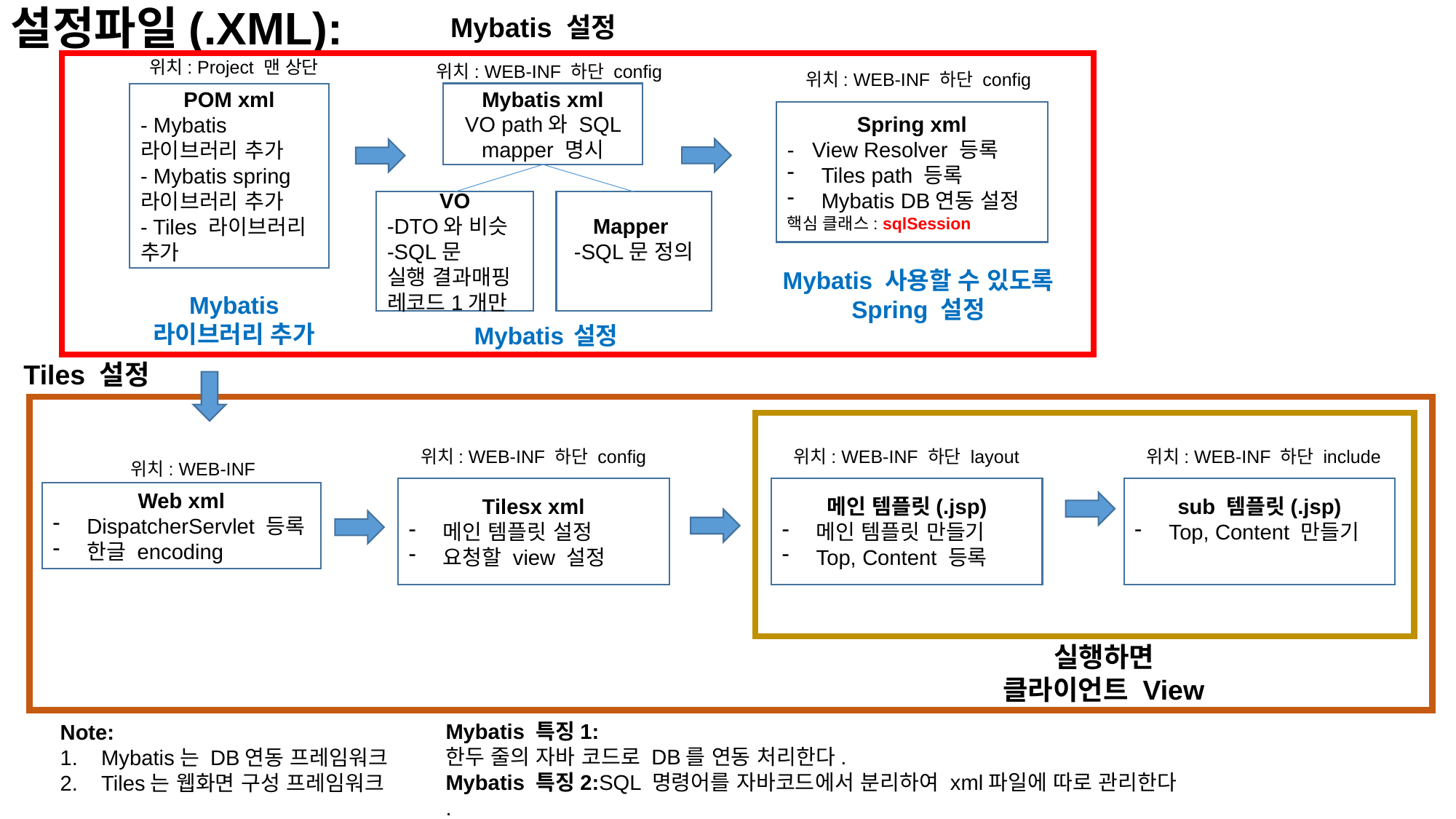

설정파일(.XML):
Mybatis 설정
위치: Project 맨 상단

위치: WEB-INF 하단 config
위치: WEB-INF 하단 config
POM xml
- Mybatis 라이브러리 추가
- Mybatis spring
라이브러리 추가
- Tiles 라이브러리 추가
Mybatis xml
VO path와 SQL mapper 명시
Spring xml
-   View Resolver 등록
Tiles path 등록
Mybatis DB연동 설정
핵심 클래스: sqlSession

Mapper
-SQL문 정의

VO
-DTO와 비슷
-SQL문
실행 결과매핑
레코드1개만
Mybatis 사용할 수 있도록
Spring 설정
Mybatis
라이브러리 추가
Mybatis 설정
Tiles 설정

위치: WEB-INF 하단 config
위치: WEB-INF 하단 layout
위치: WEB-INF 하단 include
위치: WEB-INF
Tilesx xml
메인 템플릿 설정
요청할 view 설정
메인 템플릿(.jsp)
메인 템플릿 만들기
Top, Content 등록
sub 템플릿(.jsp)
Top, Content 만들기

Web xml
DispatcherServlet 등록
한글 encoding

실행하면
클라이언트 View
Mybatis 특징1:
한두 줄의 자바 코드로 DB를 연동 처리한다.
Mybatis 특징2:SQL 명령어를 자바코드에서 분리하여 xml파일에 따로 관리한다
.
Note:
Mybatis는 DB연동 프레임워크
Tiles는 웹화면 구성 프레임워크